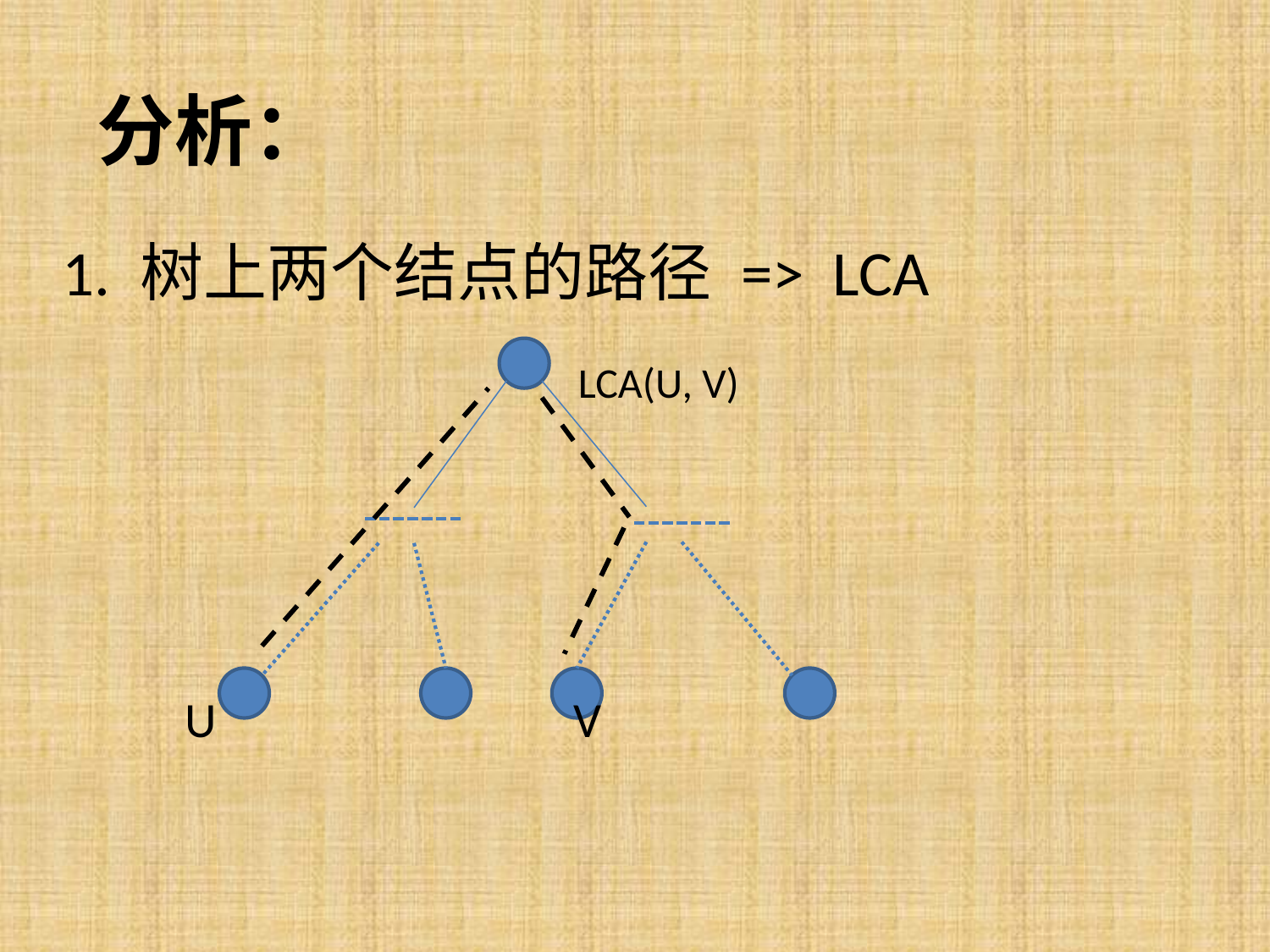

分析：
1. 树上两个结点的路径 =>  LCA

LCA(U, V)

U		            V